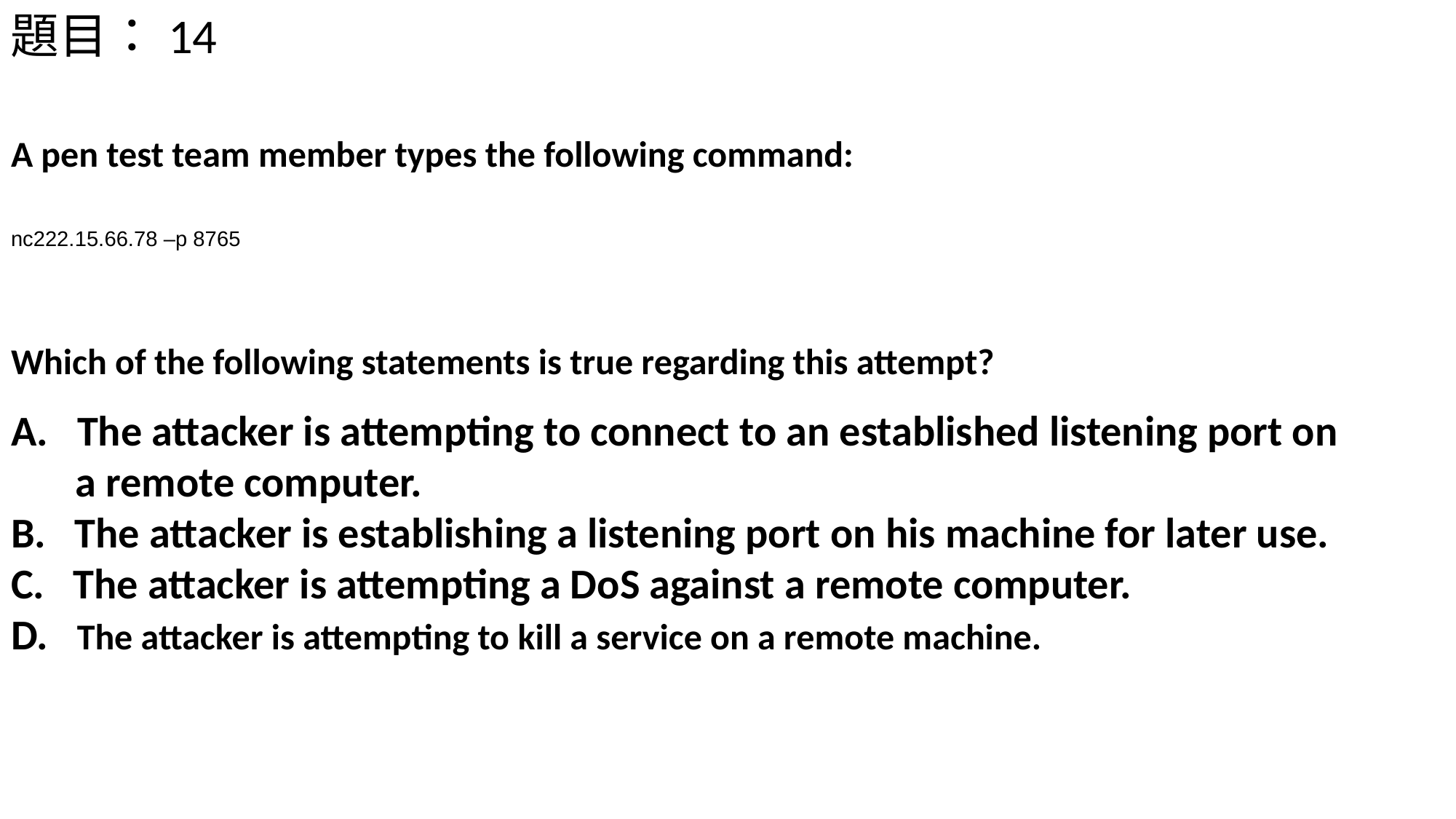

題目：14

A pen test team member types the following command:

nc222.15.66.78 –p 8765

Which of the following statements is true regarding this attempt?

A.   The attacker is attempting to connect to an established listening port on
a remote computer.
B.   The attacker is establishing a listening port on his machine for later use.
C.   The attacker is attempting a DoS against a remote computer.
D.   The attacker is attempting to kill a service on a remote machine.